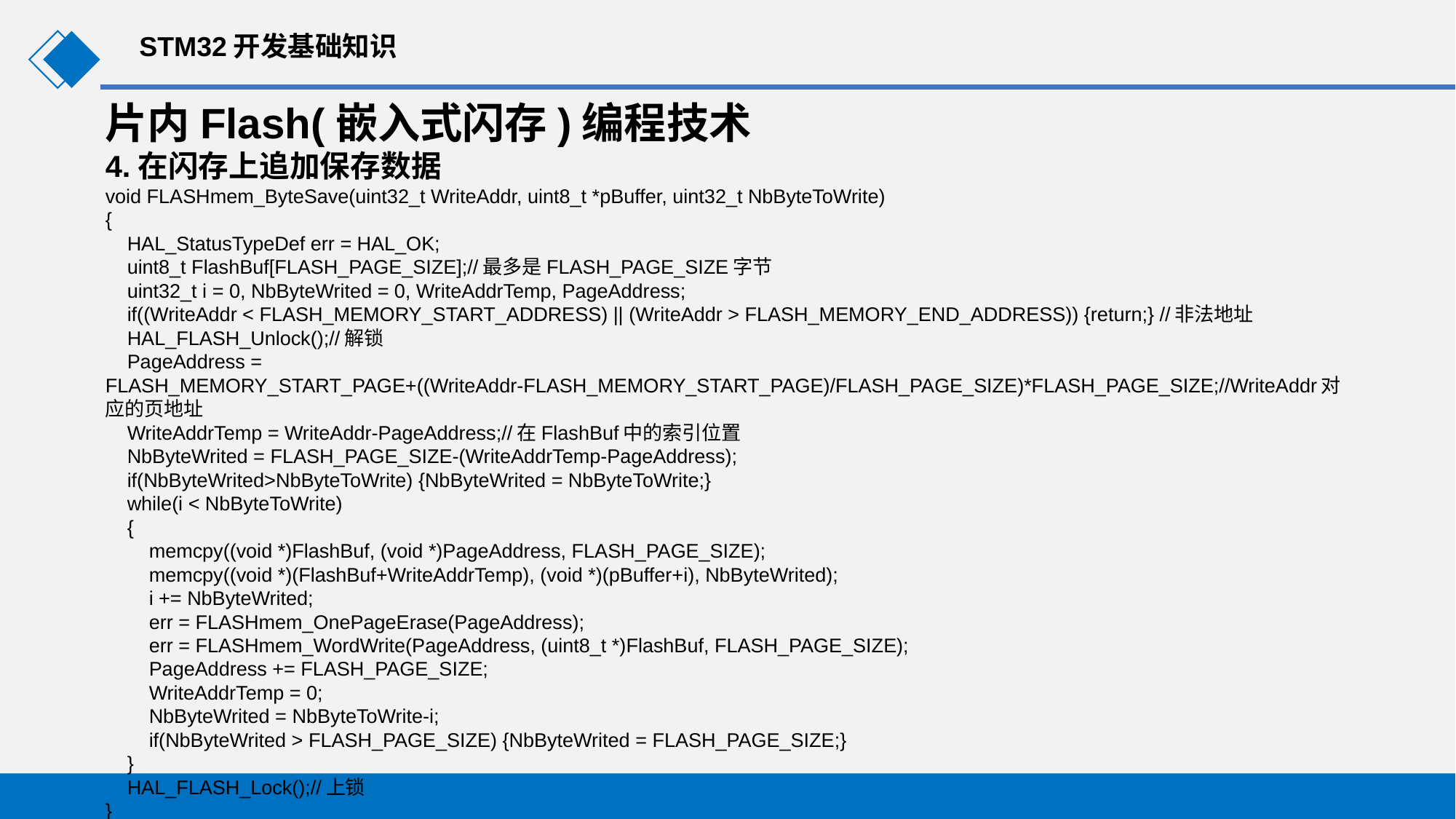

STM32开发基础知识
片内Flash(嵌入式闪存)编程技术
4.在闪存上追加保存数据
void FLASHmem_ByteSave(uint32_t WriteAddr, uint8_t *pBuffer, uint32_t NbByteToWrite)
{
    HAL_StatusTypeDef err = HAL_OK;
    uint8_t FlashBuf[FLASH_PAGE_SIZE];//最多是FLASH_PAGE_SIZE字节
    uint32_t i = 0, NbByteWrited = 0, WriteAddrTemp, PageAddress;
    if((WriteAddr < FLASH_MEMORY_START_ADDRESS) || (WriteAddr > FLASH_MEMORY_END_ADDRESS)) {return;} //非法地址
    HAL_FLASH_Unlock();//解锁
    PageAddress = FLASH_MEMORY_START_PAGE+((WriteAddr-FLASH_MEMORY_START_PAGE)/FLASH_PAGE_SIZE)*FLASH_PAGE_SIZE;//WriteAddr对应的页地址
    WriteAddrTemp = WriteAddr-PageAddress;//在FlashBuf中的索引位置
    NbByteWrited = FLASH_PAGE_SIZE-(WriteAddrTemp-PageAddress);
    if(NbByteWrited>NbByteToWrite) {NbByteWrited = NbByteToWrite;}
    while(i < NbByteToWrite)
    {
        memcpy((void *)FlashBuf, (void *)PageAddress, FLASH_PAGE_SIZE);
        memcpy((void *)(FlashBuf+WriteAddrTemp), (void *)(pBuffer+i), NbByteWrited);
        i += NbByteWrited;
        err = FLASHmem_OnePageErase(PageAddress);
        err = FLASHmem_WordWrite(PageAddress, (uint8_t *)FlashBuf, FLASH_PAGE_SIZE);
        PageAddress += FLASH_PAGE_SIZE;
        WriteAddrTemp = 0;
        NbByteWrited = NbByteToWrite-i;
        if(NbByteWrited > FLASH_PAGE_SIZE) {NbByteWrited = FLASH_PAGE_SIZE;}
    }
    HAL_FLASH_Lock();//上锁
}